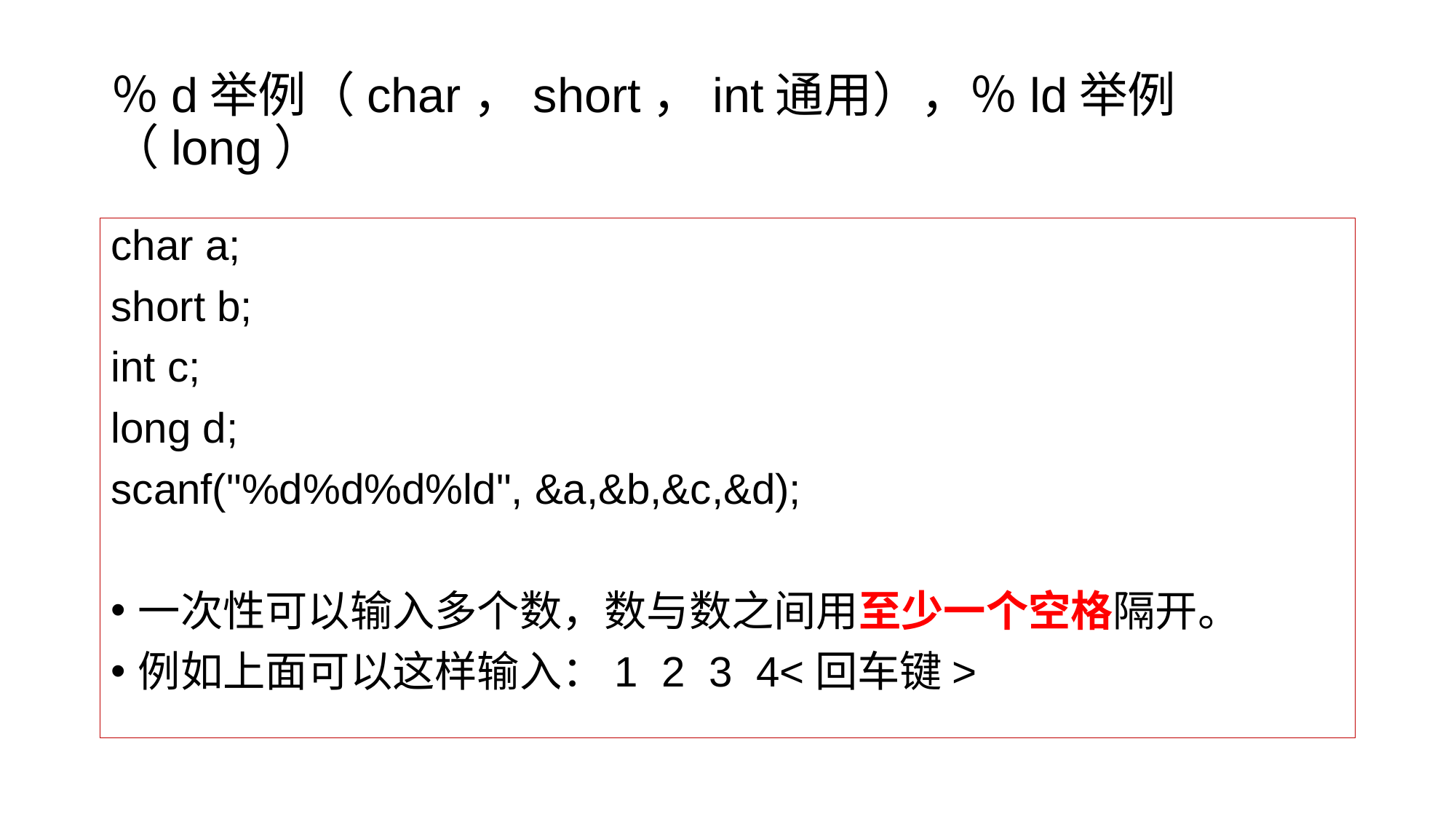

# ％d举例（char，short，int通用），％ld举例（long）
char a;
short b;
int c;
long d;
scanf("%d%d%d%ld", &a,&b,&c,&d);

一次性可以输入多个数，数与数之间用至少一个空格隔开。
例如上面可以这样输入：1  2  3  4<回车键>